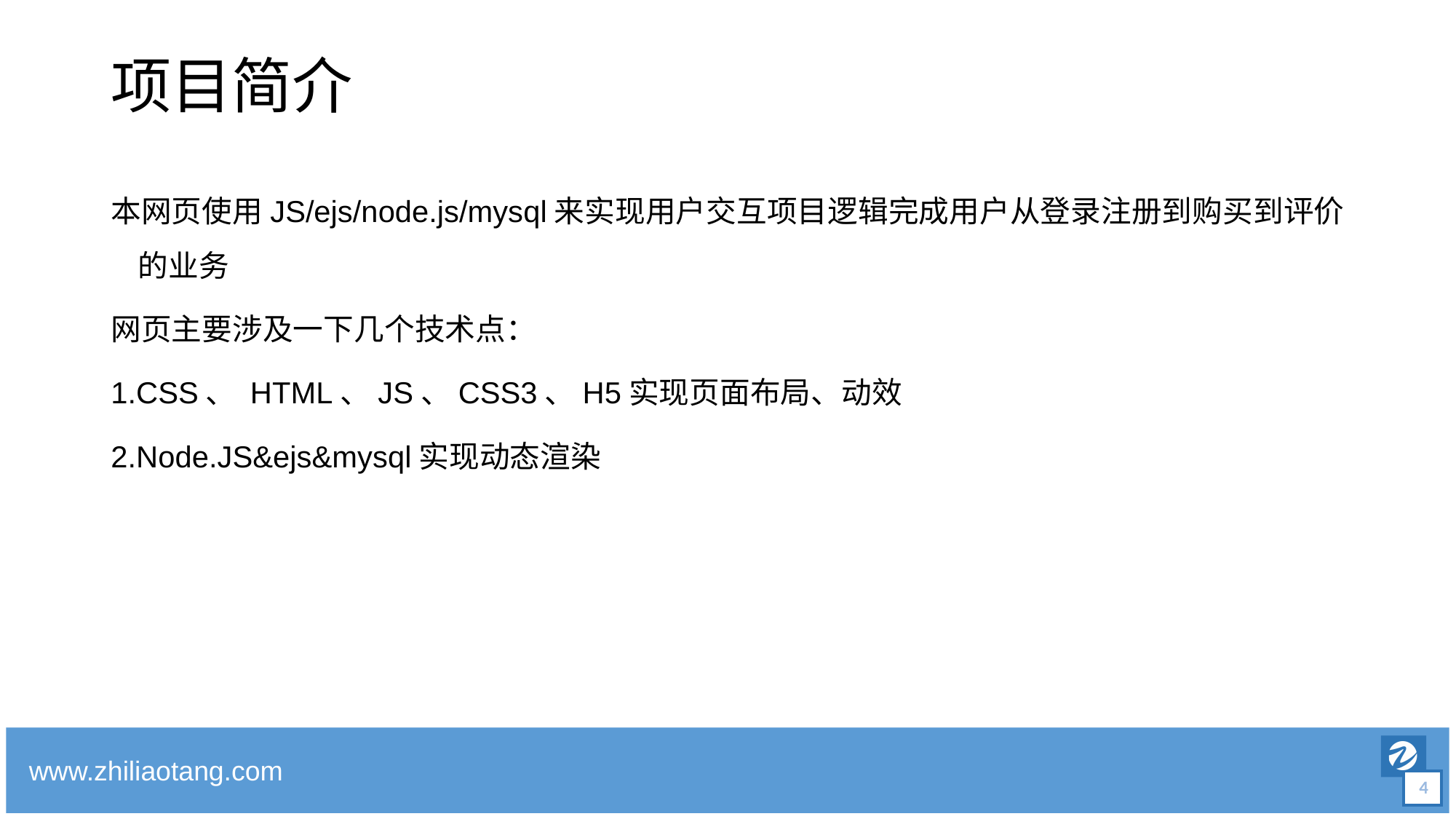

# 项目简介
本网页使用JS/ejs/node.js/mysql来实现用户交互项目逻辑完成用户从登录注册到购买到评价的业务
网页主要涉及一下几个技术点：
1.CSS、 HTML、JS、CSS3、H5实现页面布局、动效
2.Node.JS&ejs&mysql实现动态渲染

4